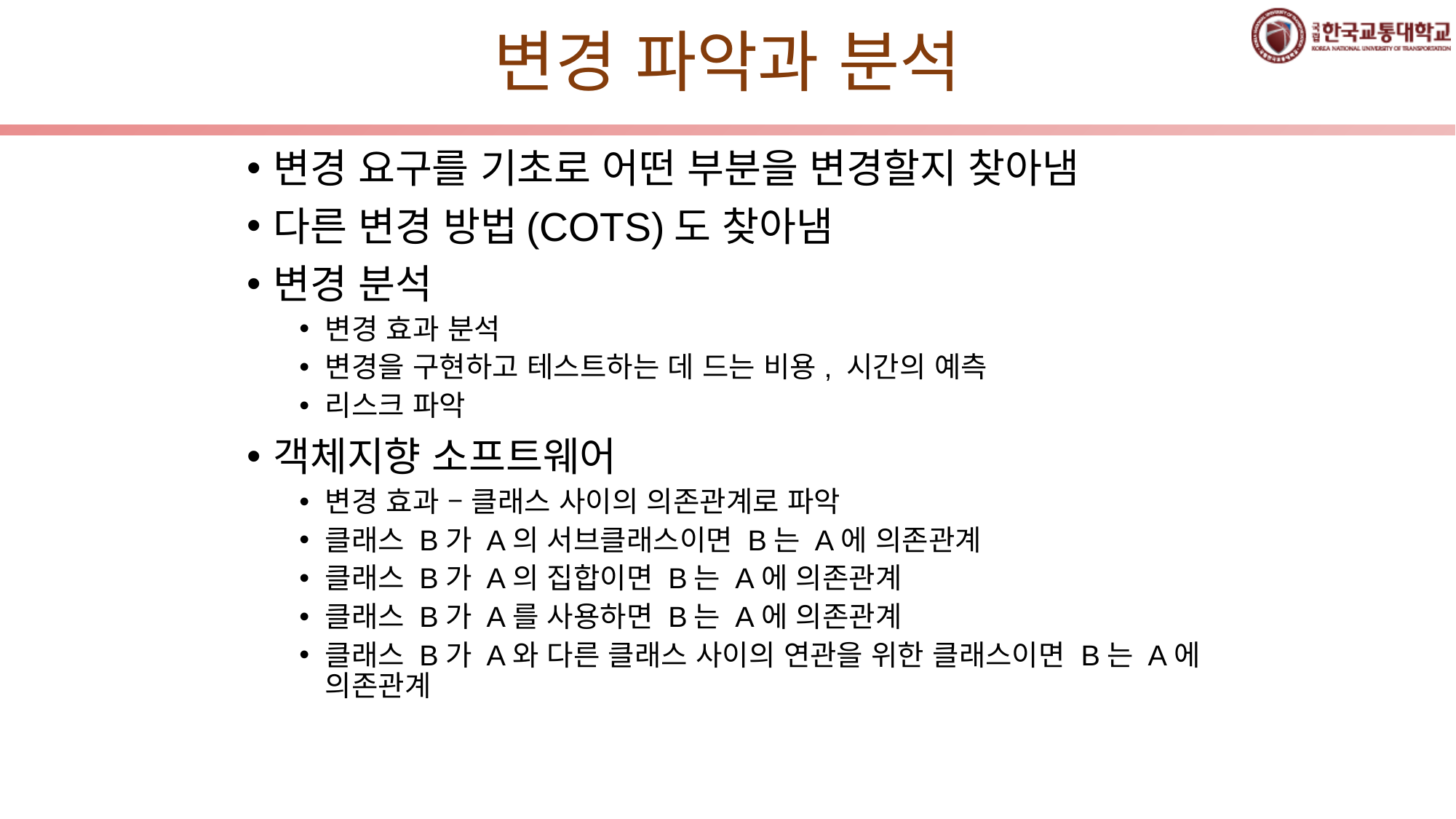

# 변경 파악과 분석
변경 요구를 기초로 어떤 부분을 변경할지 찾아냄
다른 변경 방법(COTS)도 찾아냄
변경 분석
변경 효과 분석
변경을 구현하고 테스트하는 데 드는 비용, 시간의 예측
리스크 파악
객체지향 소프트웨어
변경 효과 – 클래스 사이의 의존관계로 파악
클래스 B가 A의 서브클래스이면 B는 A에 의존관계
클래스 B가 A의 집합이면 B는 A에 의존관계
클래스 B가 A를 사용하면 B는 A에 의존관계
클래스 B가 A와 다른 클래스 사이의 연관을 위한 클래스이면 B는 A에 의존관계